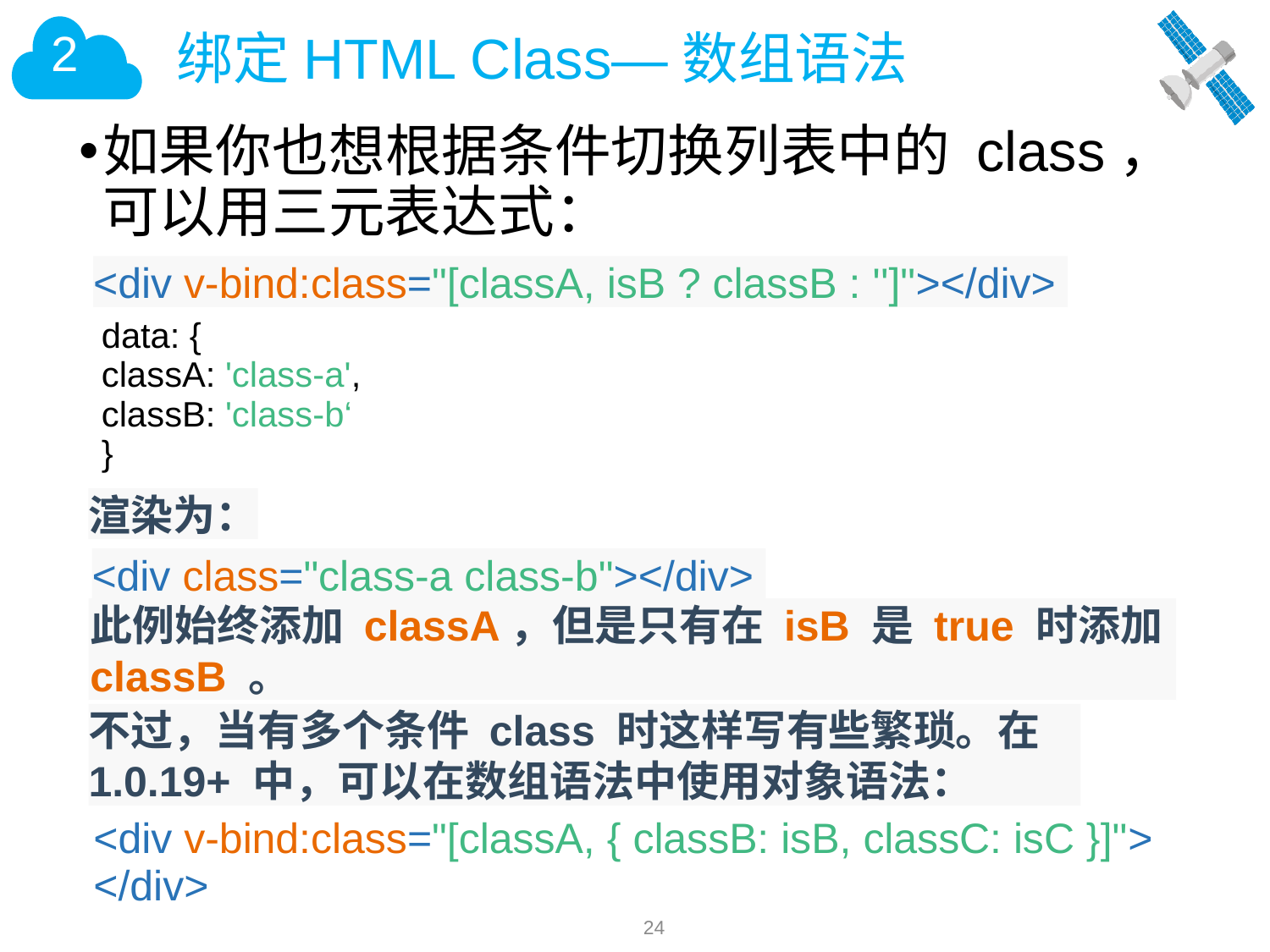

# 绑定HTML Class—数组语法
如果你也想根据条件切换列表中的 class，可以用三元表达式：
<div v-bind:class="[classA, isB ? classB : '']"></div>
| data: { classA: 'class-a', classB: 'class-b‘ } |
| --- |
渲染为：
<div class="class-a class-b"></div>
此例始终添加 classA，但是只有在 isB 是 true 时添加 classB 。
不过，当有多个条件 class 时这样写有些繁琐。在 1.0.19+ 中，可以在数组语法中使用对象语法：
| <div v-bind:class="[classA, { classB: isB, classC: isC }]"> </div> |
| --- |
24